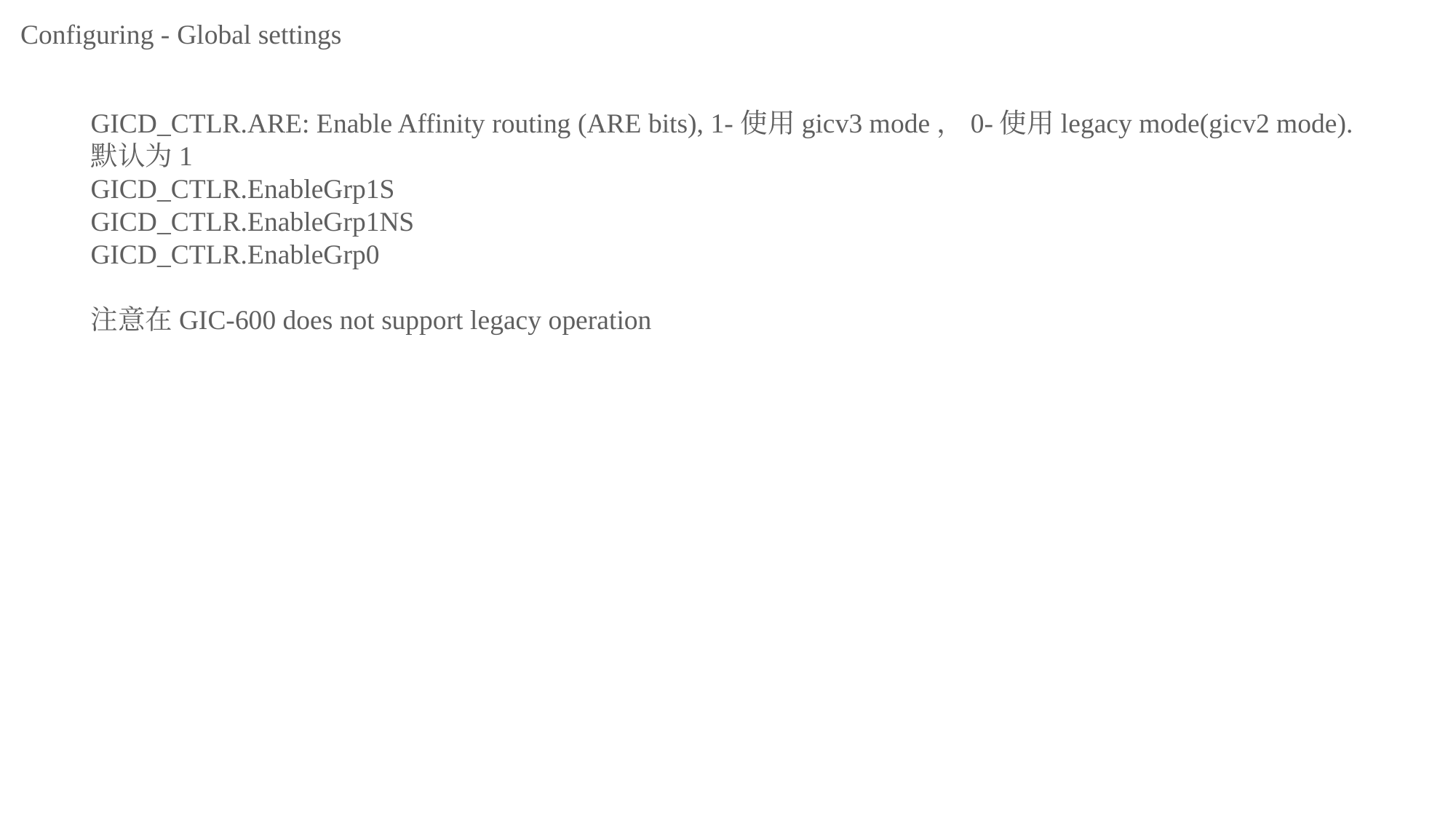

Configuring - Global settings
GICD_CTLR.ARE: Enable Affinity routing (ARE bits), 1-使用gicv3 mode，0-使用legacy mode(gicv2 mode). 默认为1
GICD_CTLR.EnableGrp1S
GICD_CTLR.EnableGrp1NS
GICD_CTLR.EnableGrp0

注意在GIC-600 does not support legacy operation